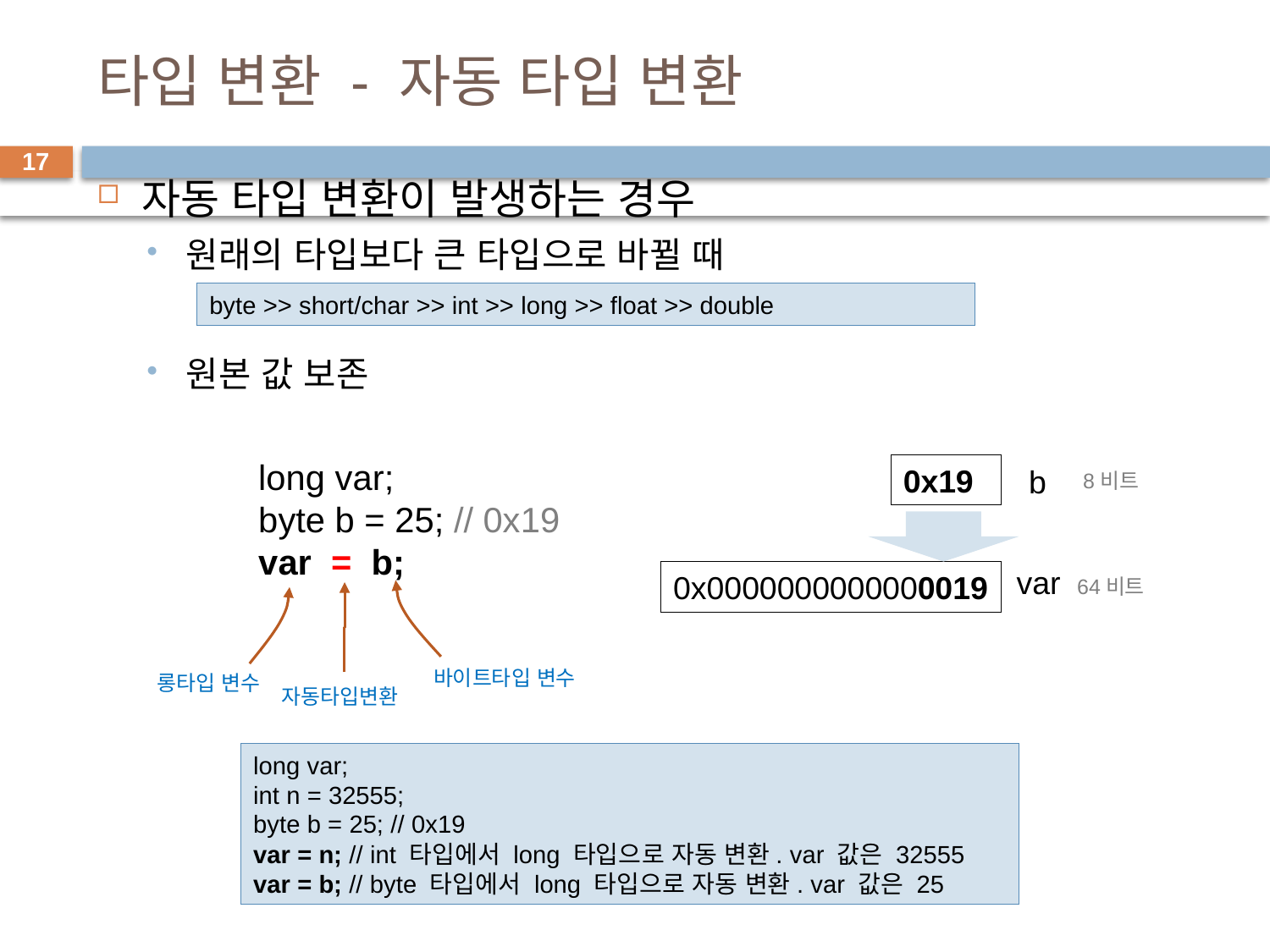

# 타입 변환 - 자동 타입 변환
17
자동 타입 변환이 발생하는 경우
원래의 타입보다 큰 타입으로 바뀔 때

원본 값 보존

byte >> short/char >> int >> long >> float >> double
long var;
byte b = 25; // 0x19
var  =  b;
바이트타입 변수
롱타입 변수
자동타입변환

0x19
b
8비트

var
0x0000000000000019
64비트
long var;
int n = 32555;
byte b = 25; // 0x19
var = n; // int 타입에서 long 타입으로 자동 변환. var 값은 32555
var = b; // byte 타입에서 long 타입으로 자동 변환. var 값은 25